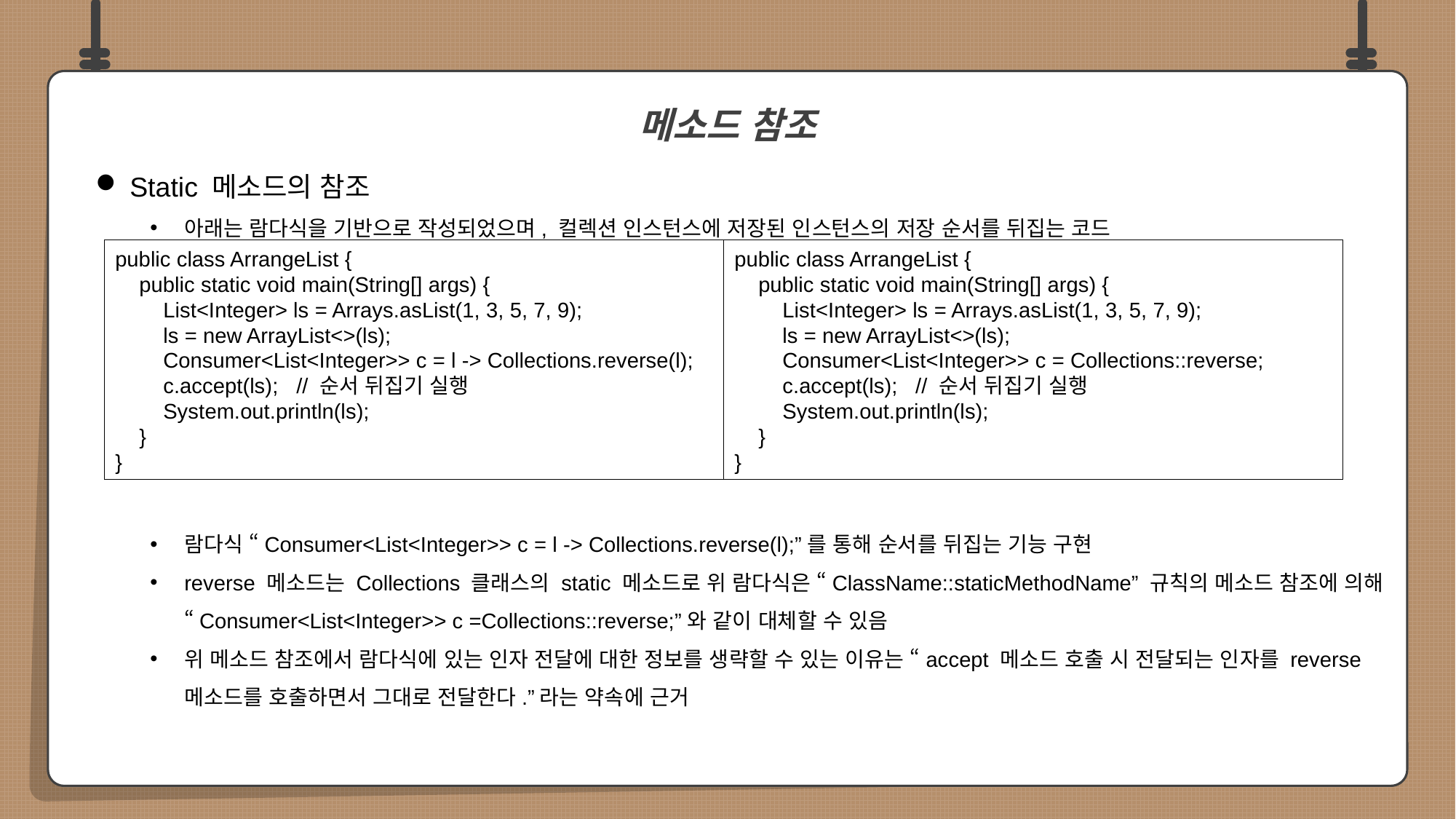

Static 메소드의 참조
아래는 람다식을 기반으로 작성되었으며, 컬렉션 인스턴스에 저장된 인스턴스의 저장 순서를 뒤집는 코드

람다식 “Consumer<List<Integer>> c = l -> Collections.reverse(l);”를 통해 순서를 뒤집는 기능 구현
reverse 메소드는 Collections 클래스의 static 메소드로 위 람다식은 “ClassName::staticMethodName” 규칙의 메소드 참조에 의해 “Consumer<List<Integer>> c =Collections::reverse;”와 같이 대체할 수 있음
위 메소드 참조에서 람다식에 있는 인자 전달에 대한 정보를 생략할 수 있는 이유는 “accept 메소드 호출 시 전달되는 인자를 reverse 메소드를 호출하면서 그대로 전달한다.”라는 약속에 근거
메소드 참조

public class ArrangeList {
    public static void main(String[] args) {
        List<Integer> ls = Arrays.asList(1, 3, 5, 7, 9);
        ls = new ArrayList<>(ls);
        Consumer<List<Integer>> c = l -> Collections.reverse(l);
        c.accept(ls);   // 순서 뒤집기 실행
        System.out.println(ls);
    }
}
public class ArrangeList {
    public static void main(String[] args) {
        List<Integer> ls = Arrays.asList(1, 3, 5, 7, 9);
        ls = new ArrayList<>(ls);
        Consumer<List<Integer>> c = Collections::reverse;
        c.accept(ls);   // 순서 뒤집기 실행
        System.out.println(ls);
    }
}